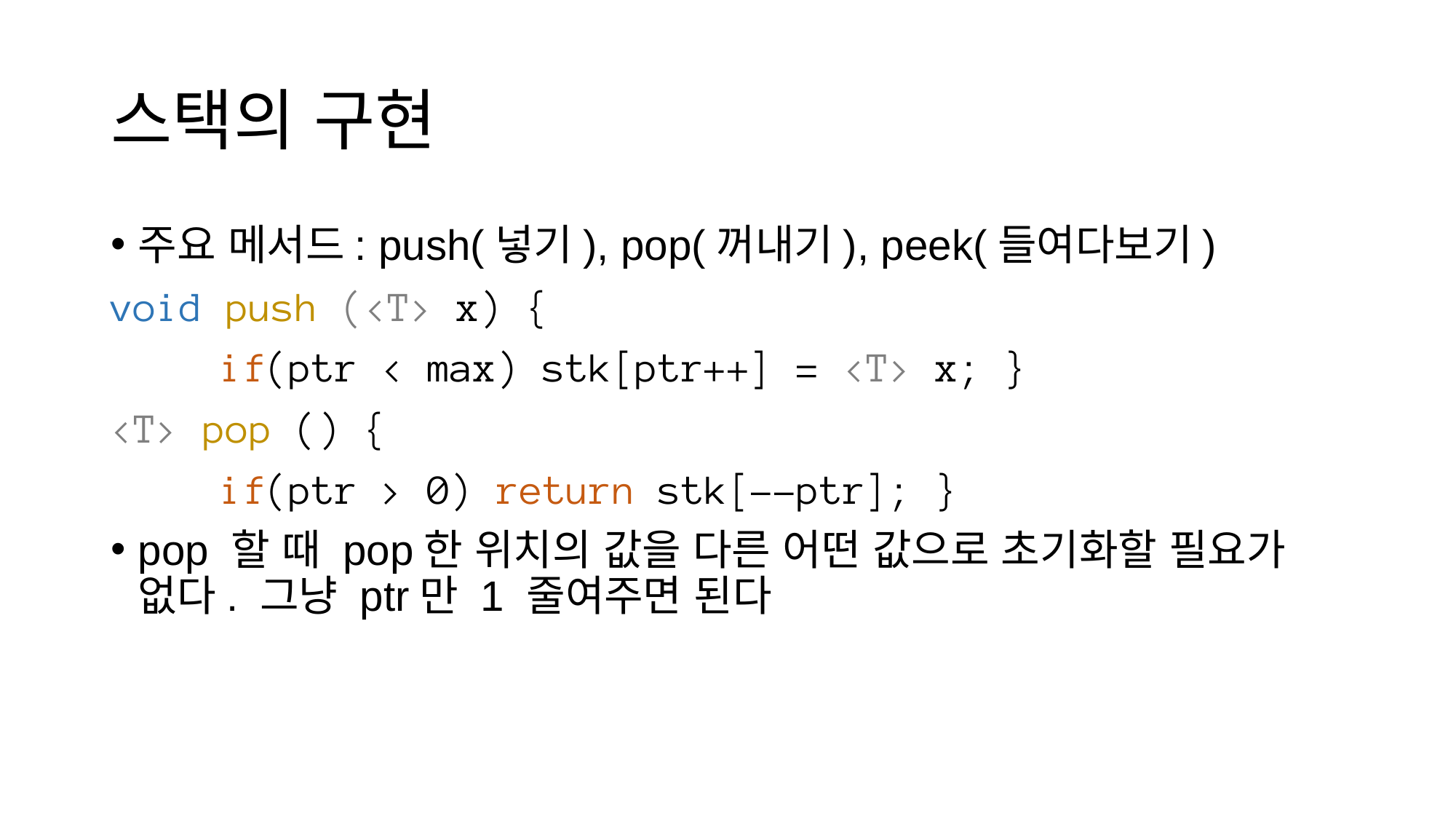

# 스택의 구현
주요 메서드: push(넣기), pop(꺼내기), peek(들여다보기)
void push (<T> x) {
	if(ptr < max) stk[ptr++] = <T> x; }
<T> pop () {
	if(ptr > 0) return stk[--ptr]; }
pop 할 때 pop한 위치의 값을 다른 어떤 값으로 초기화할 필요가 없다. 그냥 ptr만 1 줄여주면 된다